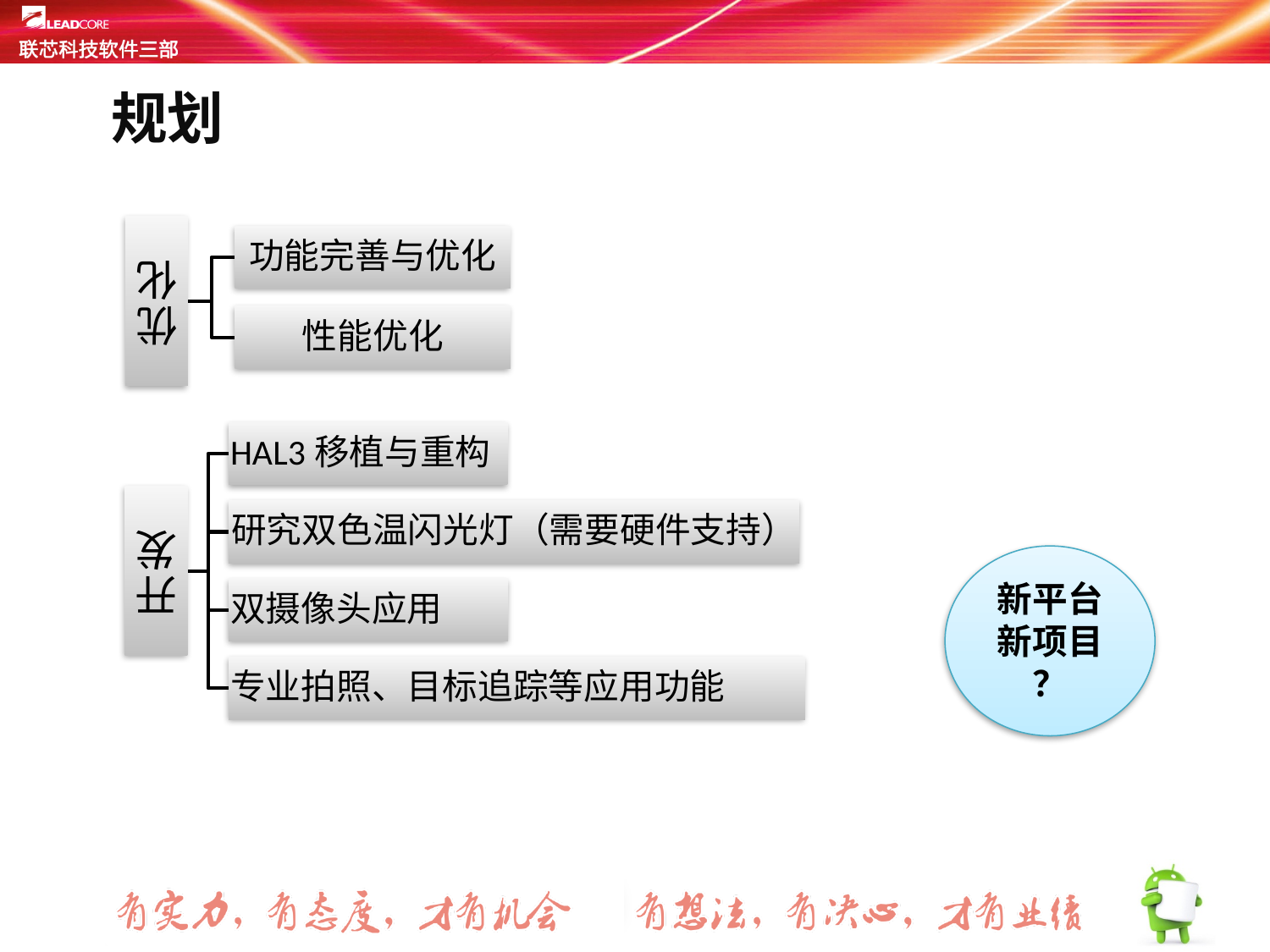

# 规划

优化
功能完善与优化
性能优化

开发
HAL3移植与重构
研究双色温闪光灯（需要硬件支持）
双摄像头应用
专业拍照、目标追踪等应用功能
新平台
新项目
？